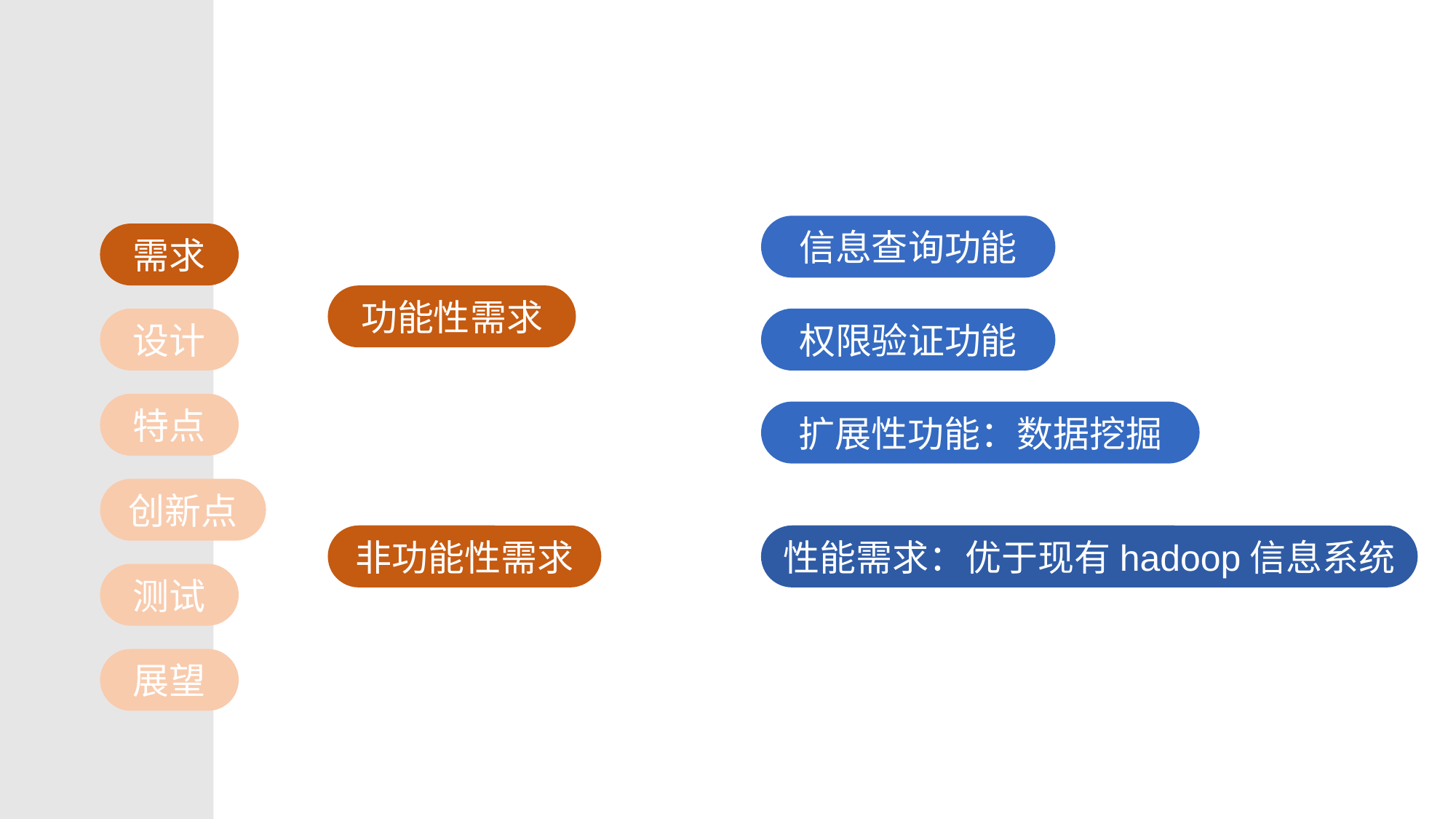

信息查询功能
需求
功能性需求
设计
权限验证功能
特点
扩展性功能：数据挖掘
创新点
非功能性需求
性能需求：优于现有hadoop信息系统
测试
展望